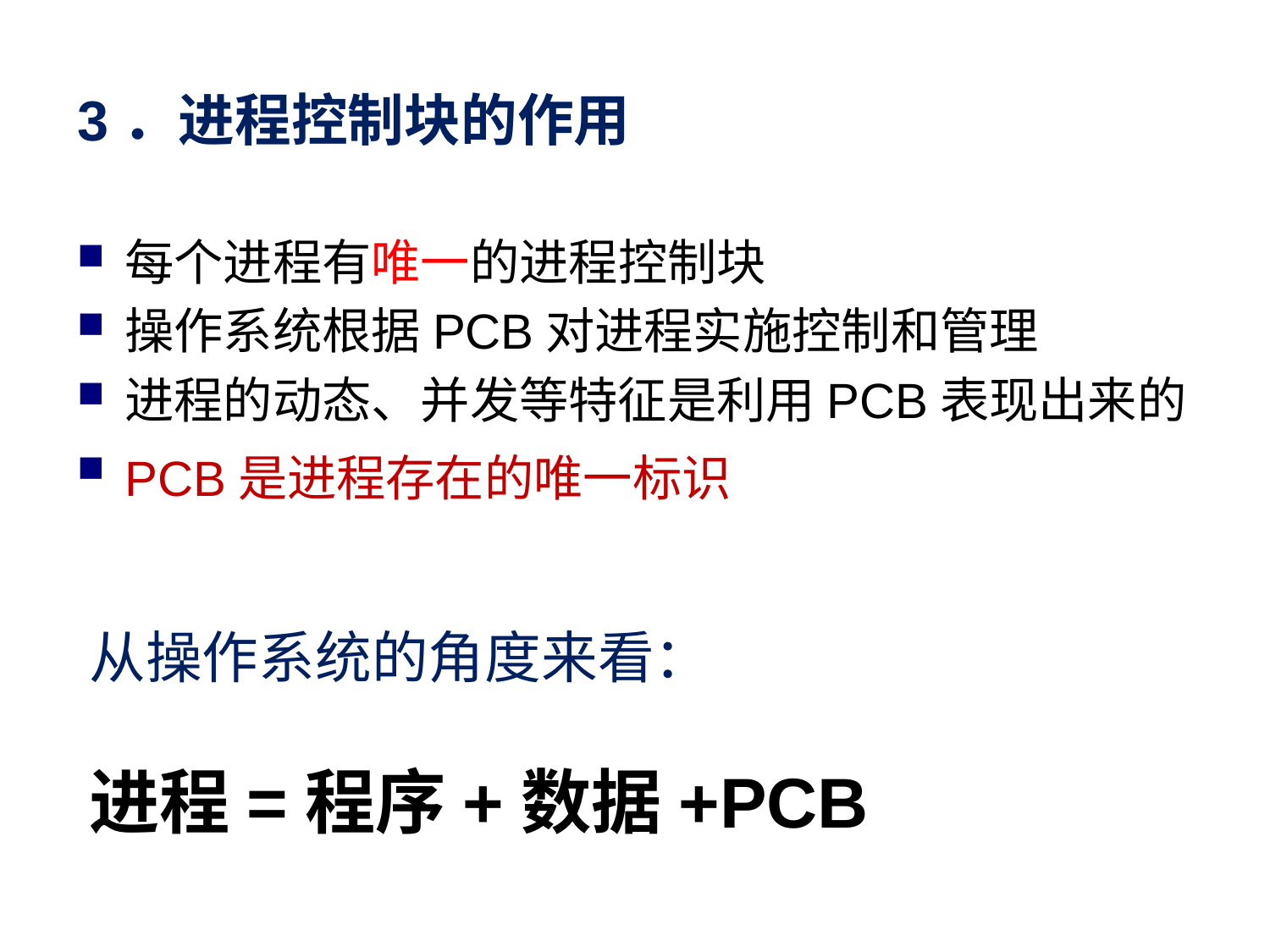

3．进程控制块的作用

每个进程有唯一的进程控制块
操作系统根据PCB对进程实施控制和管理
进程的动态、并发等特征是利用PCB表现出来的
PCB是进程存在的唯一标识
从操作系统的角度来看：

进程=程序+数据+PCB